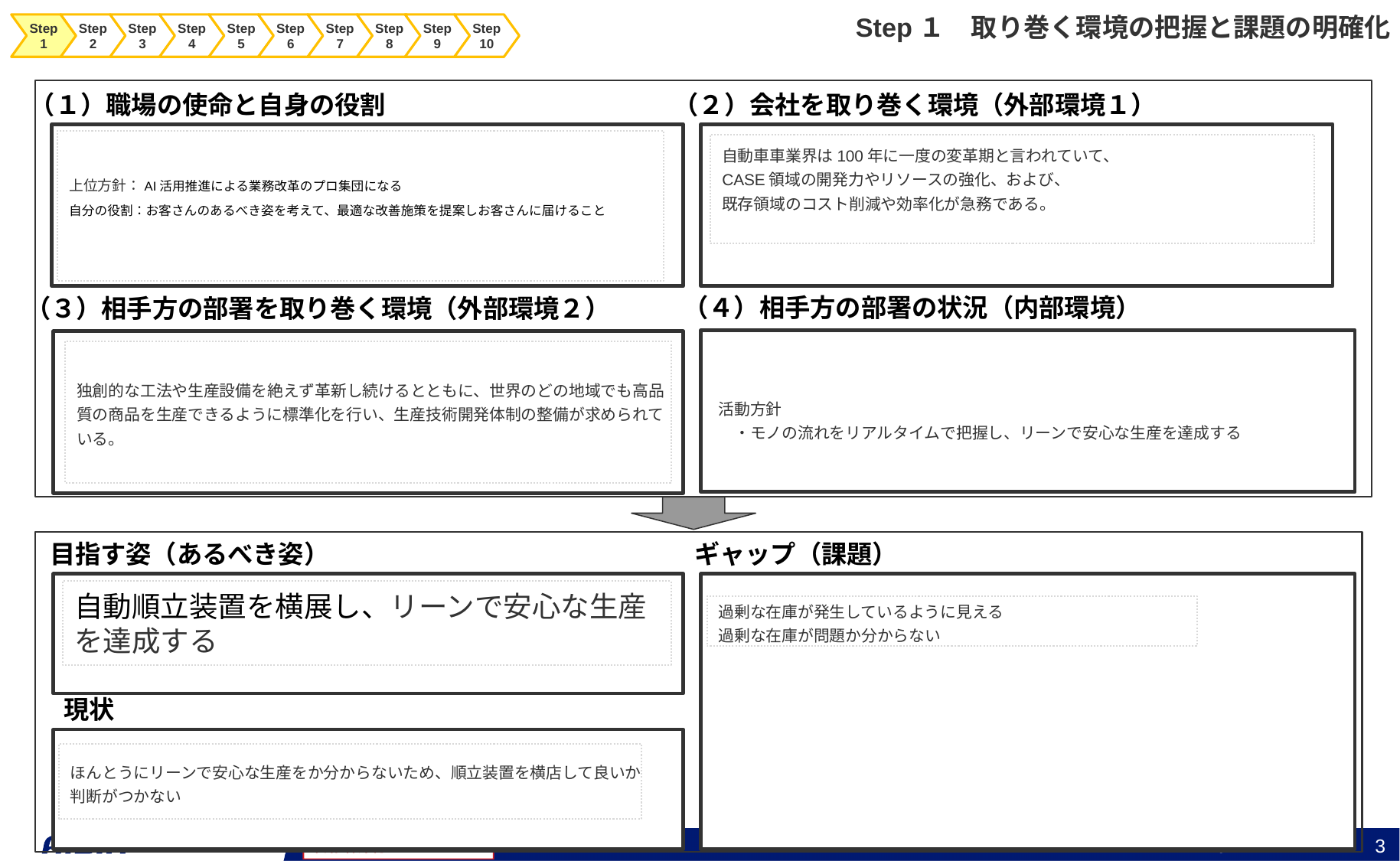

Step１　取り巻く環境の把握と課題の明確化
Step1
Step2
Step3
Step4
Step5
Step6
Step7
Step8
Step9
Step10

（１）職場の使命と自身の役割
（２）会社を取り巻く環境（外部環境１）

上位方針：AI活用推進による業務改革のプロ集団になる
自分の役割：お客さんのあるべき姿を考えて、最適な改善施策を提案しお客さんに届けること

自動車車業界は100年に一度の変革期と言われていて、
CASE領域の開発力やリソースの強化、および、
既存領域のコスト削減や効率化が急務である。

（４）相手方の部署の状況（内部環境）
（３）相手方の部署を取り巻く環境（外部環境２）

独創的な工法や生産設備を絶えず革新し続けるとともに、世界のどの地域でも高品質の商品を生産できるように標準化を行い、生産技術開発体制の整備が求められている。
活動方針
　・モノの流れをリアルタイムで把握し、リーンで安心な生産を達成する

ギャップ（課題）
目指す姿（あるべき姿）

自動順立装置を横展し、リーンで安心な生産を達成する
過剰な在庫が発生しているように見える
過剰な在庫が問題か分からない
現状

ほんとうにリーンで安心な生産をか分からないため、順立装置を横店して良いか判断がつかない